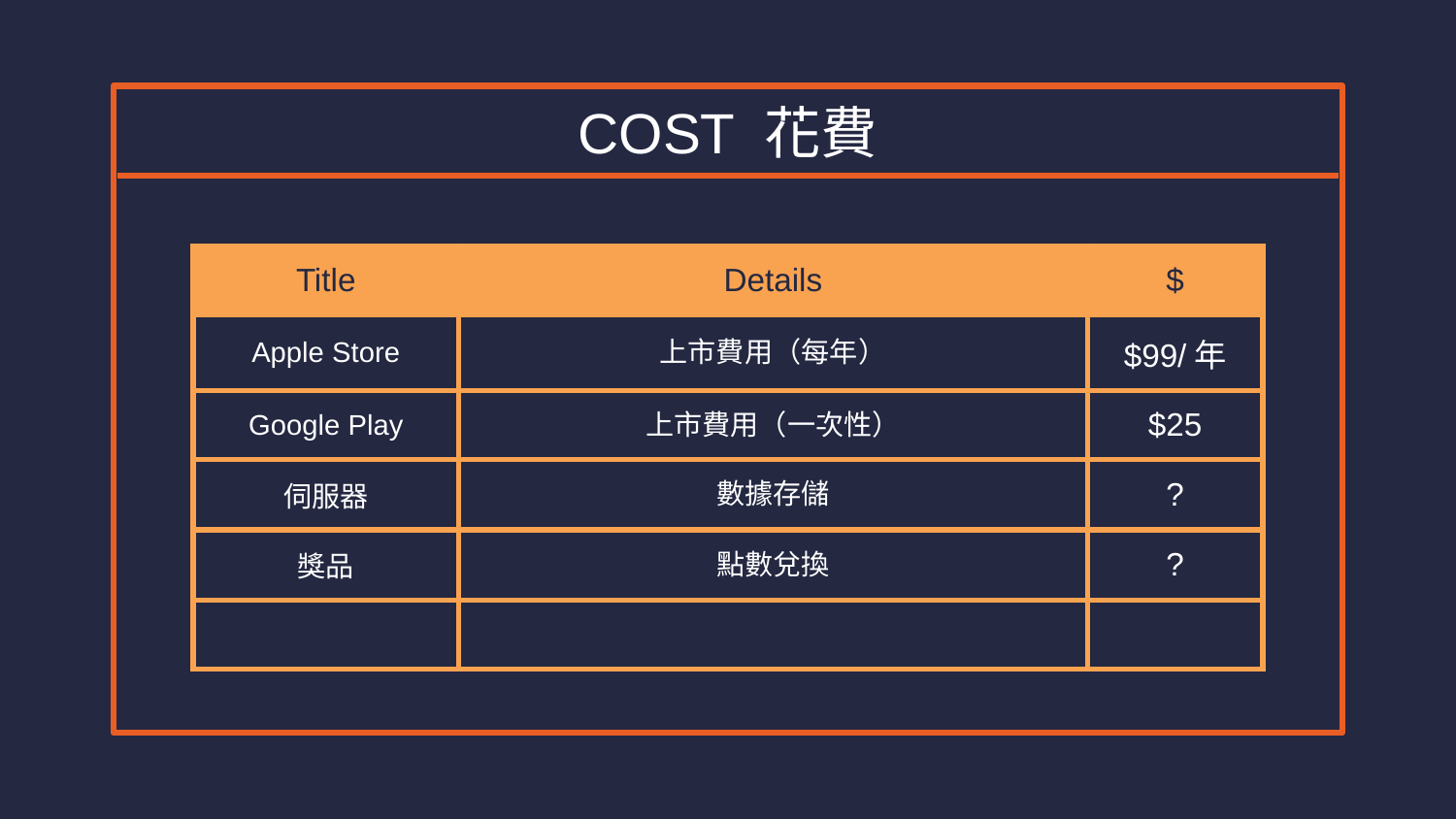

# COST 花費
| Title | Details | $ |
| --- | --- | --- |
| Apple Store | 上市費用（每年） | $99/年 |
| Google Play | 上市費用（一次性） | $25 |
| 伺服器 | 數據存儲 | ? |
| 獎品 | 點數兌換 | ? |
|  |  |  |